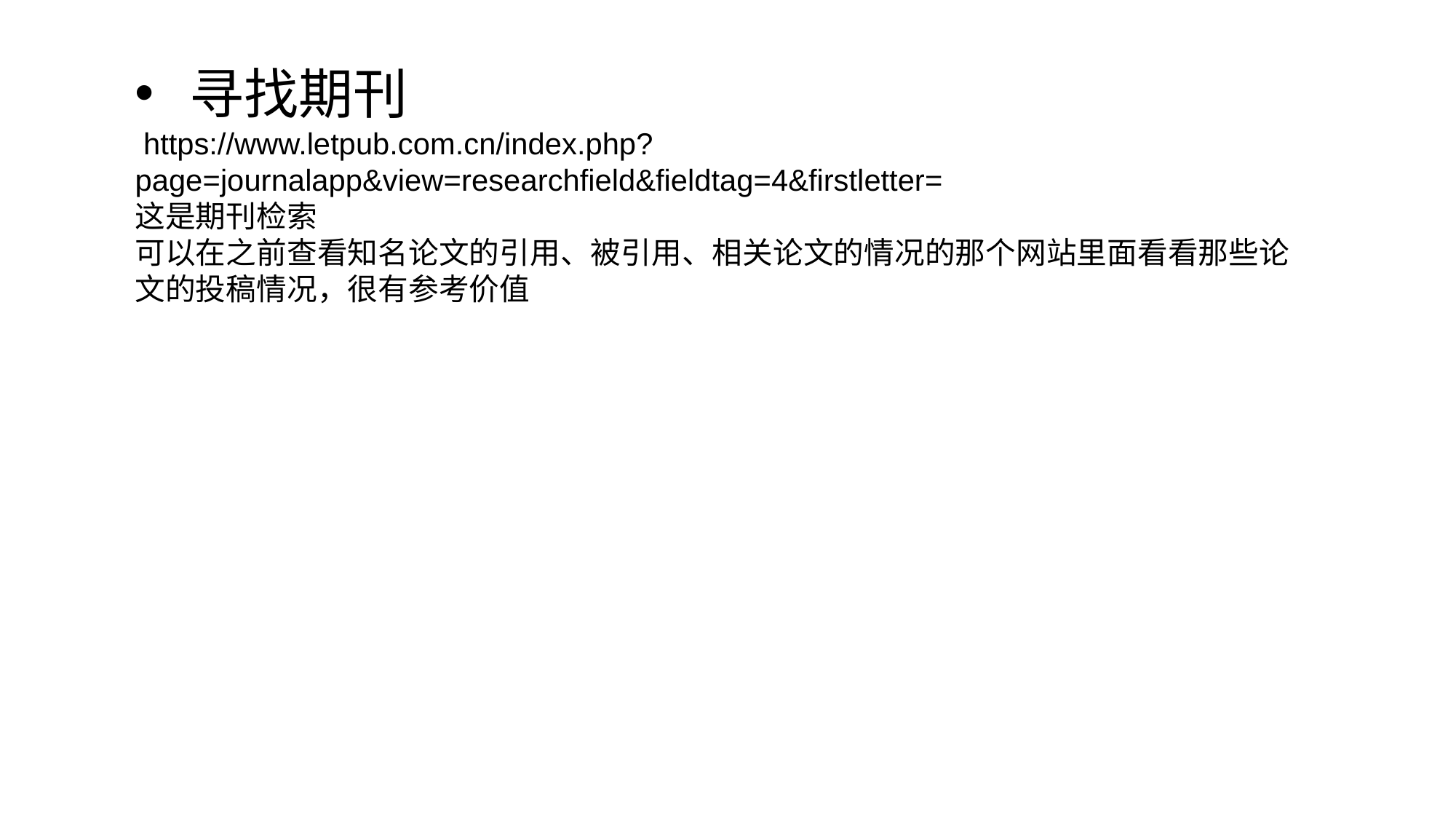

寻找期刊
 https://www.letpub.com.cn/index.php?page=journalapp&view=researchfield&fieldtag=4&firstletter=
这是期刊检索
可以在之前查看知名论文的引用、被引用、相关论文的情况的那个网站里面看看那些论文的投稿情况，很有参考价值